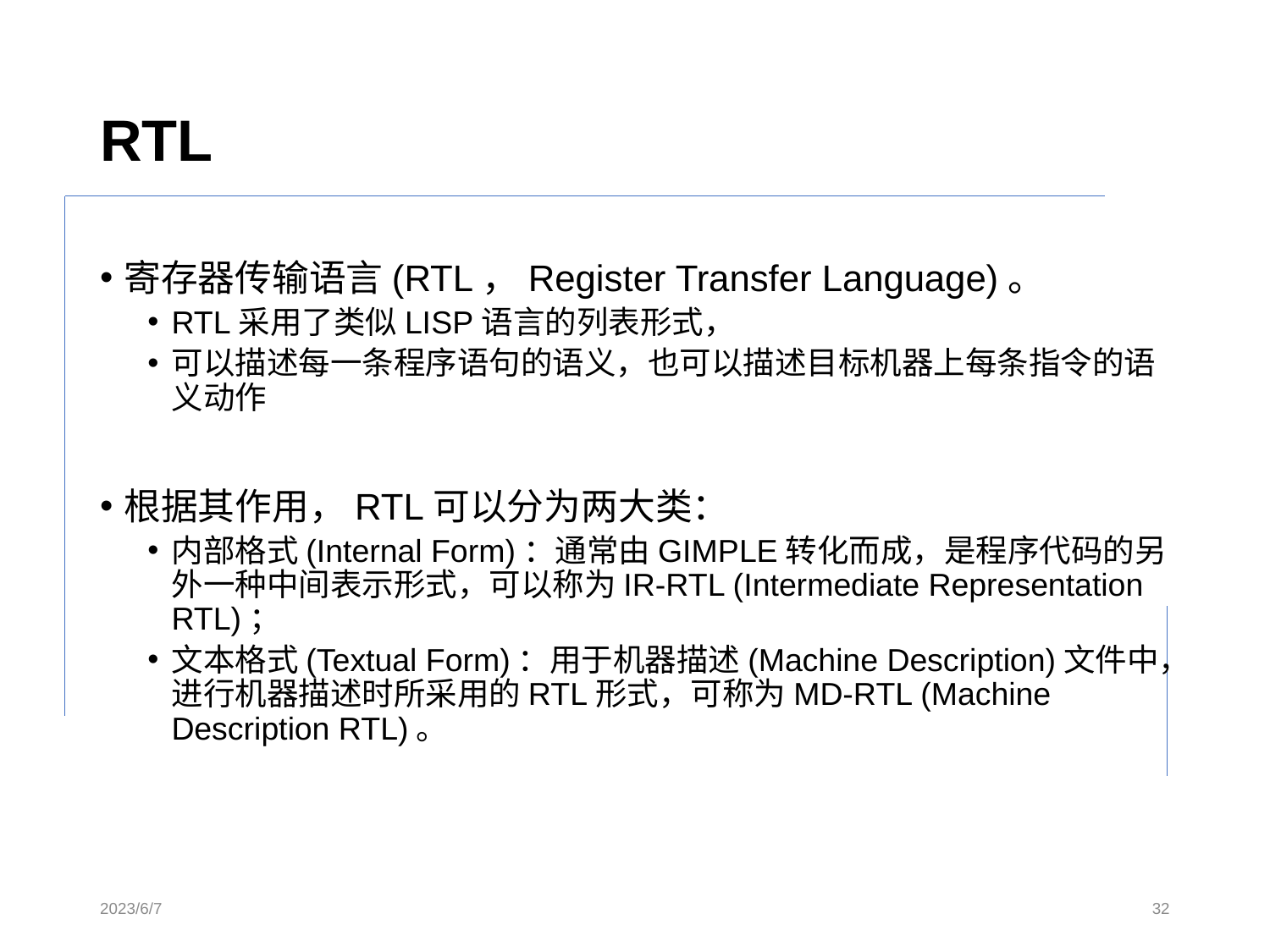

# RTL
寄存器传输语言(RTL，Register Transfer Language)。
RTL采用了类似LISP语言的列表形式，
可以描述每一条程序语句的语义，也可以描述目标机器上每条指令的语义动作

根据其作用，RTL可以分为两大类：
内部格式(Internal Form)：通常由GIMPLE转化而成，是程序代码的另外一种中间表示形式，可以称为IR-RTL (Intermediate Representation RTL)；
文本格式(Textual Form)：用于机器描述(Machine Description)文件中，进行机器描述时所采用的RTL形式，可称为MD-RTL (Machine Description RTL)。
2023/6/7
32